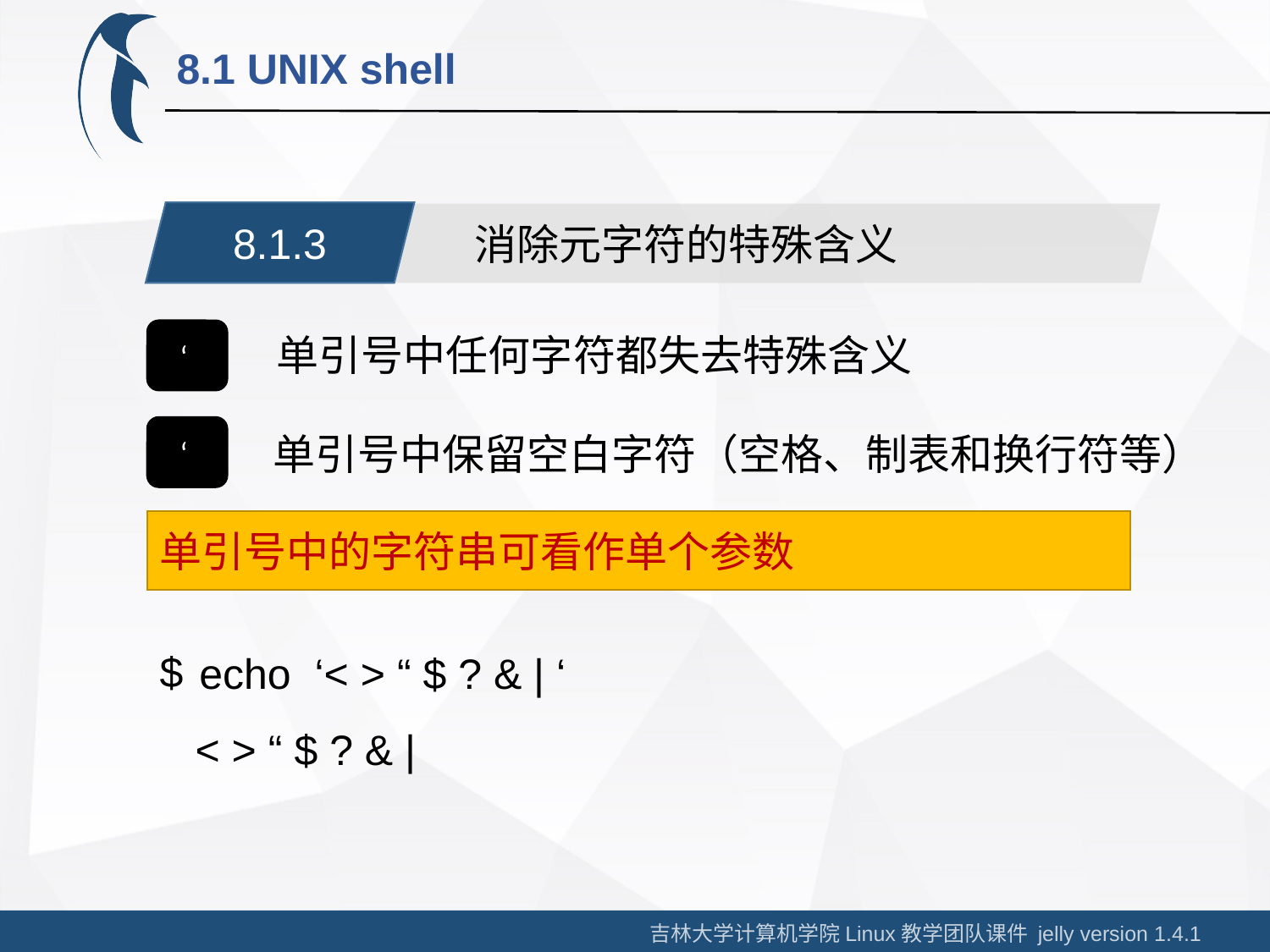

8.1 UNIX shell
8.1.3
消除元字符的特殊含义
‘
单引号中任何字符都失去特殊含义
‘
单引号中保留空白字符（空格、制表和换行符等）
单引号中的字符串可看作单个参数
echo  ‘< > “ $ ? & | ‘
   < > “ $ ? & |